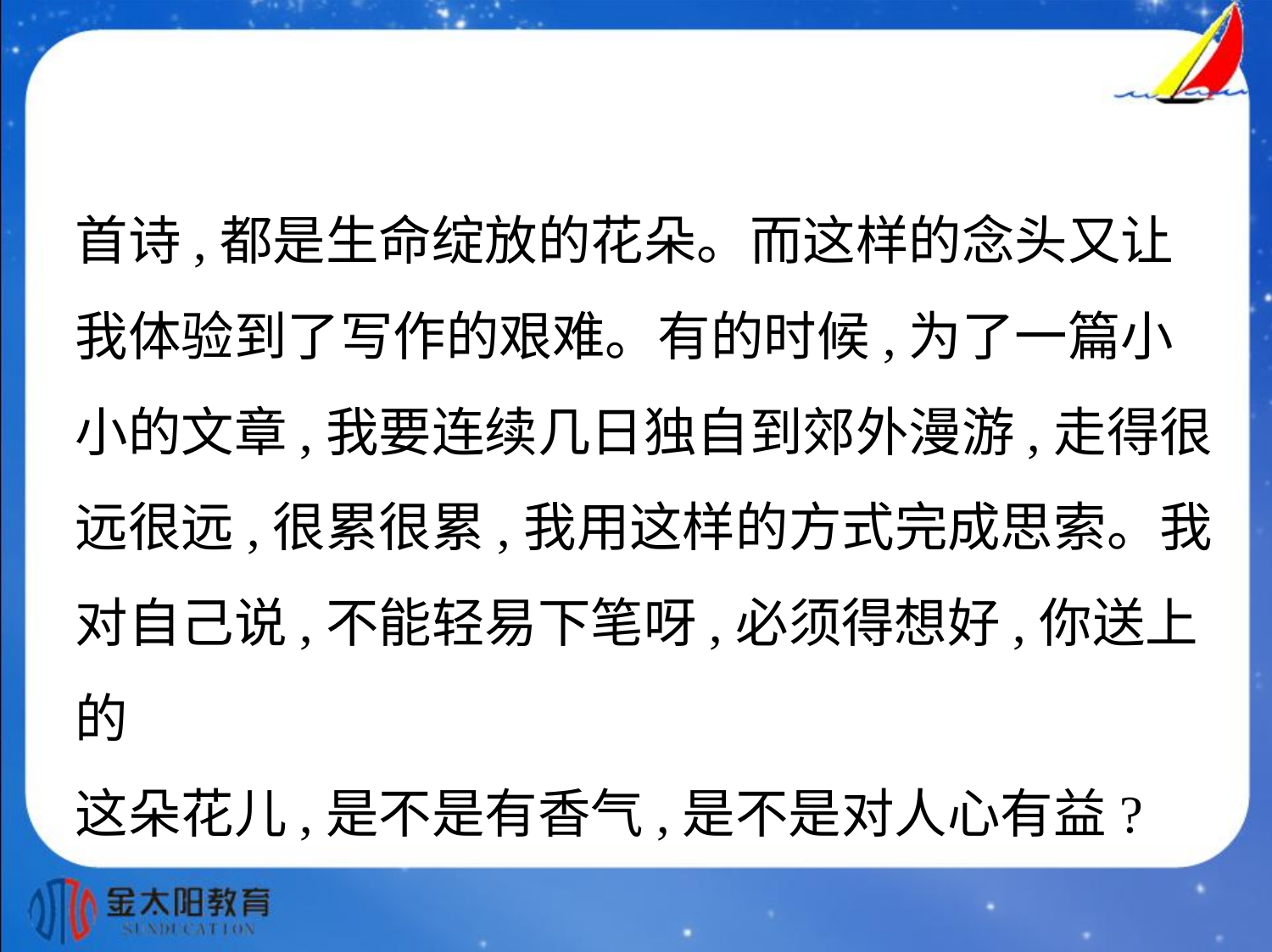

首诗,都是生命绽放的花朵。而这样的念头又让
我体验到了写作的艰难。有的时候,为了一篇小
小的文章,我要连续几日独自到郊外漫游,走得很
远很远,很累很累,我用这样的方式完成思索。我
对自己说,不能轻易下笔呀,必须得想好,你送上的
这朵花儿,是不是有香气,是不是对人心有益?